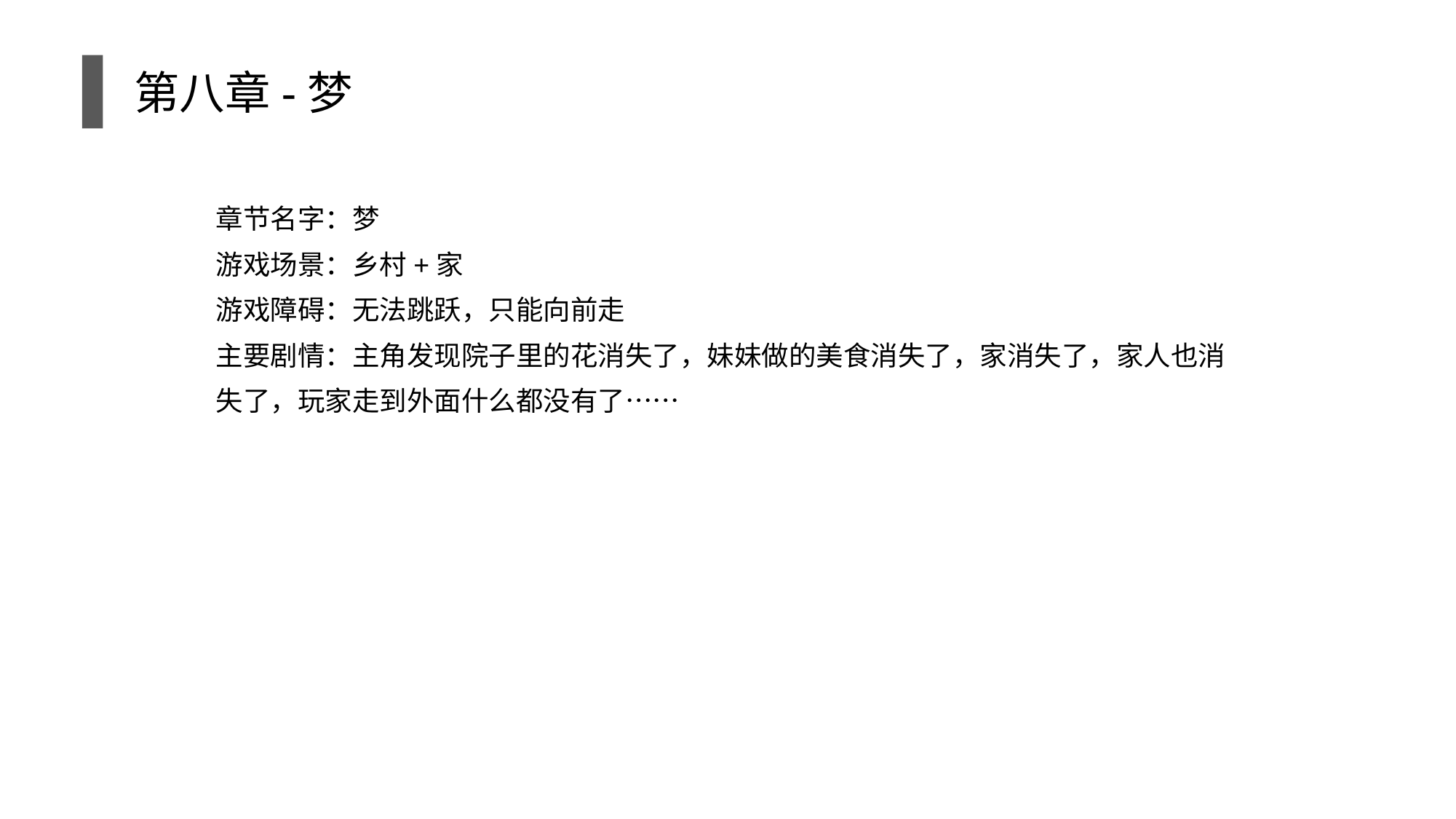

第八章-梦
章节名字：梦
游戏场景：乡村+家
游戏障碍：无法跳跃，只能向前走
主要剧情：主角发现院子里的花消失了，妹妹做的美食消失了，家消失了，家人也消失了，玩家走到外面什么都没有了……